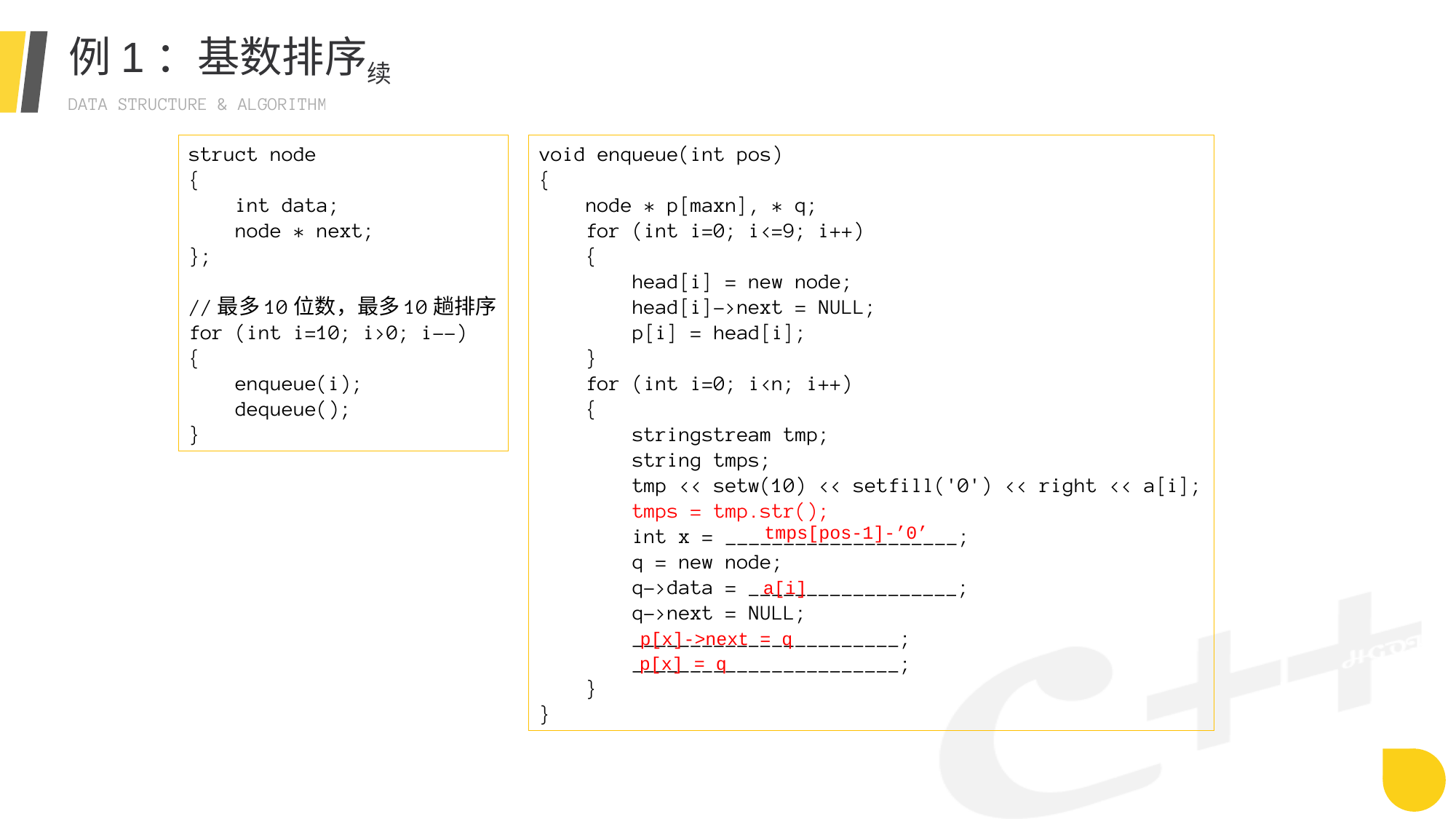

# 例1：基数排序续
struct node
{
    int data;
    node * next;
};

//最多10位数，最多10趟排序
for (int i=10; i>0; i--)
{
    enqueue(i);
    dequeue();
}
void enqueue(int pos)
{
    node * p[maxn], * q;
    for (int i=0; i<=9; i++)
    {
        head[i] = new node;
        head[i]->next = NULL;
        p[i] = head[i];
    }
    for (int i=0; i<n; i++)
    {
        stringstream tmp;
        string tmps;
        tmp << setw(10) << setfill('0') << right << a[i];
        tmps = tmp.str();
        int x = ____________________;
        q = new node;
        q->data = __________________;
        q->next = NULL;
        _______________________;
        _______________________;
    }
}
tmps[pos-1]-’0’
a[i]
p[x]->next = q
p[x] = q